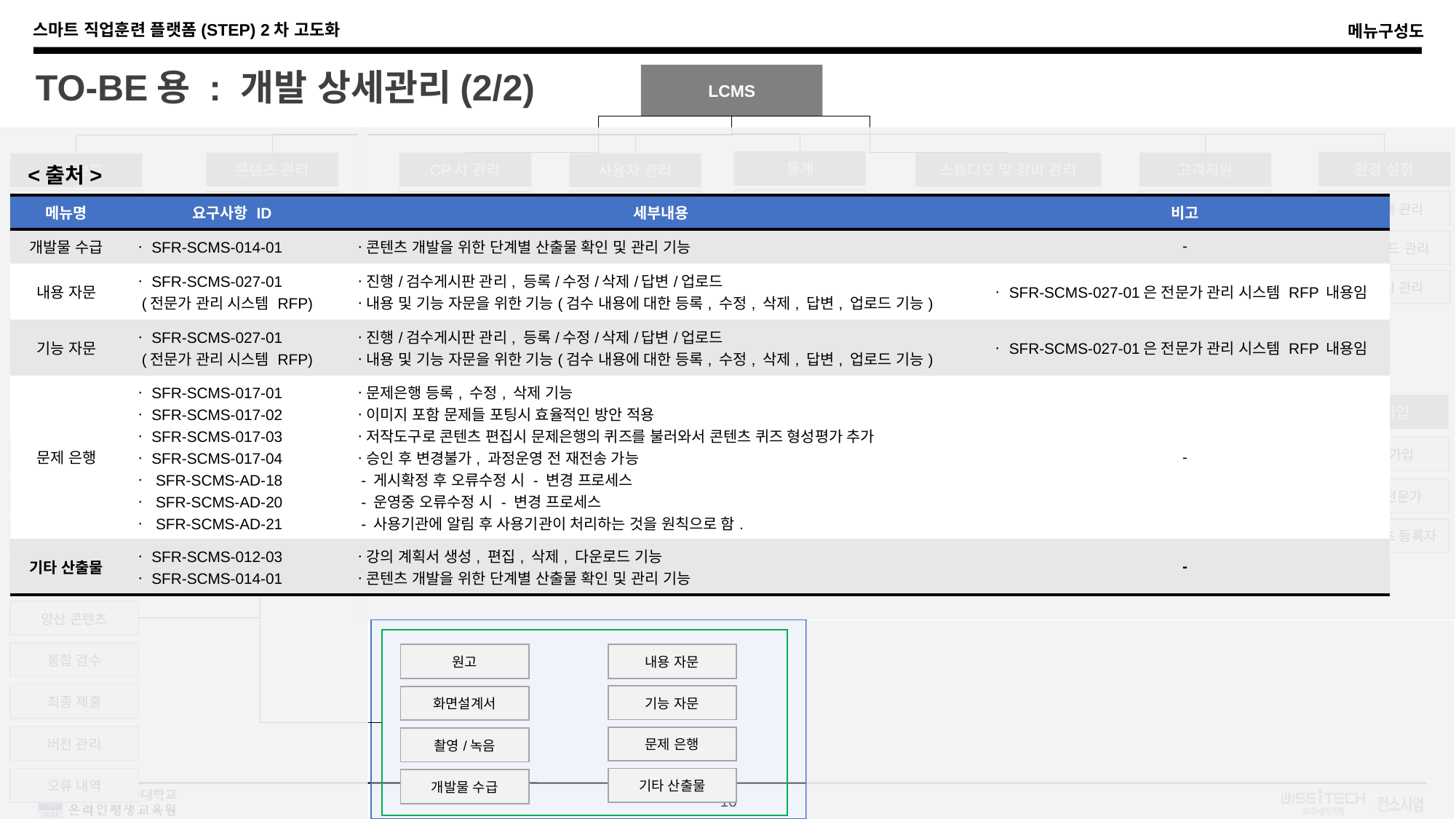

TO-BE용 : 개발 상세관리(2/2)
LCMS

통계
환경 설정
콘텐츠 관리
CP사 관리
고객지원
스튜디오 및 장비 관리
대시보드
사용자 관리
<출처>

| 콘텐츠 활용 현황 |
| --- |
| 대시보드 |
| --- |
| 사용자 관리 |
| --- |
| 공지사항 |
| --- |
| 분류체계 관리 |
| --- |
| 개발 관리 |
| --- |
| CP사 관리 |
| --- |
| 메뉴명 | 요구사항 ID | 세부내용 | 비고 |
| --- | --- | --- | --- |
| 개발물 수급 | ㆍSFR-SCMS-014-01 | ㆍ콘텐츠 개발을 위한 단계별 산출물 확인 및 관리 기능 | - |
| 내용 자문 | ㆍSFR-SCMS-027-01 (전문가 관리 시스템 RFP) | ㆍ진행/검수게시판 관리, 등록/수정/삭제/답변/업로드 ㆍ내용 및 기능 자문을 위한 기능(검수 내용에 대한 등록, 수정, 삭제, 답변, 업로드 기능) | ㆍSFR-SCMS-027-01은 전문가 관리 시스템 RFP 내용임 |
| 기능 자문 | ㆍSFR-SCMS-027-01 (전문가 관리 시스템 RFP) | ㆍ진행/검수게시판 관리, 등록/수정/삭제/답변/업로드 ㆍ내용 및 기능 자문을 위한 기능(검수 내용에 대한 등록, 수정, 삭제, 답변, 업로드 기능) | ㆍSFR-SCMS-027-01은 전문가 관리 시스템 RFP 내용임 |
| 문제 은행 | ㆍSFR-SCMS-017-01 ㆍSFR-SCMS-017-02 ㆍSFR-SCMS-017-03 ㆍSFR-SCMS-017-04 ㆍ SFR-SCMS-AD-18 ㆍ SFR-SCMS-AD-20 ㆍ SFR-SCMS-AD-21 | ㆍ문제은행 등록, 수정, 삭제 기능 ㆍ이미지 포함 문제들 포팅시 효율적인 방안 적용 ㆍ저작도구로 콘텐츠 편집시 문제은행의 퀴즈를 불러와서 콘텐츠 퀴즈 형성평가 추가 ㆍ승인 후 변경불가, 과정운영 전 재전송 가능 - 게시확정 후 오류수정 시 - 변경 프로세스 - 운영중 오류수정 시 - 변경 프로세스 - 사용기관에 알림 후 사용기관이 처리하는 것을 원칙으로 함. | - |
| 기타 산출물 | ㆍSFR-SCMS-012-03 ㆍSFR-SCMS-014-01 | ㆍ강의 계획서 생성, 편집, 삭제, 다운로드 기능 ㆍ콘텐츠 개발을 위한 단계별 산출물 확인 및 관리 기능 | - |
| 스튜디오 관리 |
| --- |
| 콘텐츠 개발 현황 |
| --- |
| 그룹 관리 |
| --- |
| 질의응답 |
| --- |
| 운영 관리 |
| --- |
| 계약관리 |
| --- |
| NCS 코드 관리 |
| --- |
| 휴일 관리 |
| --- |
| 콘텐츠 오류신고 현황 |
| --- |
| 전문가 관리 |
| --- |
| 자주묻는질문 |
| --- |
| 파일 탐색기 |
| --- |
| API 인증 관리 |
| --- |
| 카테고리 관리 |
| --- |
| 촬영 일정 관리 |
| --- |
| 발송 관리 |
| --- |
| 내용전문가 |
| --- |
| 콘텐츠별 별점 |
| --- |
| 자료실 |
| --- |
| 촬영 일정 예약 |
| --- |
| 콘텐츠 제작 공지사항 |
| --- |
| 퀴즈인 페이지 통계 |
| --- |
| 게시판 (CP, 교강사, 관리자) |
| --- |
| 장비대여 관리 |
| --- |
| 콘텐츠 제작 자료실 |
| --- |
| 장비대여 현황 |
| --- |
개발 관리
운영 관리
전문가 관리
회원가입
| 콘텐츠 제작 질의사항 |
| --- |
| 총괄 |
| --- |
| 총괄 |
| --- |
| 회원정보 |
| --- |
| CP사 가입 |
| --- |
| 기본정보 |
| --- |
| 콘텐츠 오류 신고 |
| --- |
| 커뮤니티 |
| --- |
| 콘텐츠 전문가 |
| --- |
| 기본 정보 |
| --- |
| 내용전문가 |
| --- |
| 콘텐츠 평가 |
| --- |
| 접수현황 |
| --- |
| 개인 콘텐츠 등록자 |
| --- |
| 과목 코드 |
| --- |
| 프로토 타입 |
| --- |
| 강의계획서 |
| --- |
| 개인 콘텐츠 승인 |
| --- |
| 공고등록 |
| --- |
| 양산 콘텐츠 |
| --- |

| 통합 검수 |
| --- |
| 원고 |
| --- |
| 내용 자문 |
| --- |
| 최종 제출 |
| --- |
| 기능 자문 |
| --- |
| 화면설계서 |
| --- |
| 버전 관리 |
| --- |
| 문제 은행 |
| --- |
| 촬영/녹음 |
| --- |
| 오류 내역 |
| --- |
| 기타 산출물 |
| --- |
| 개발물 수급 |
| --- |